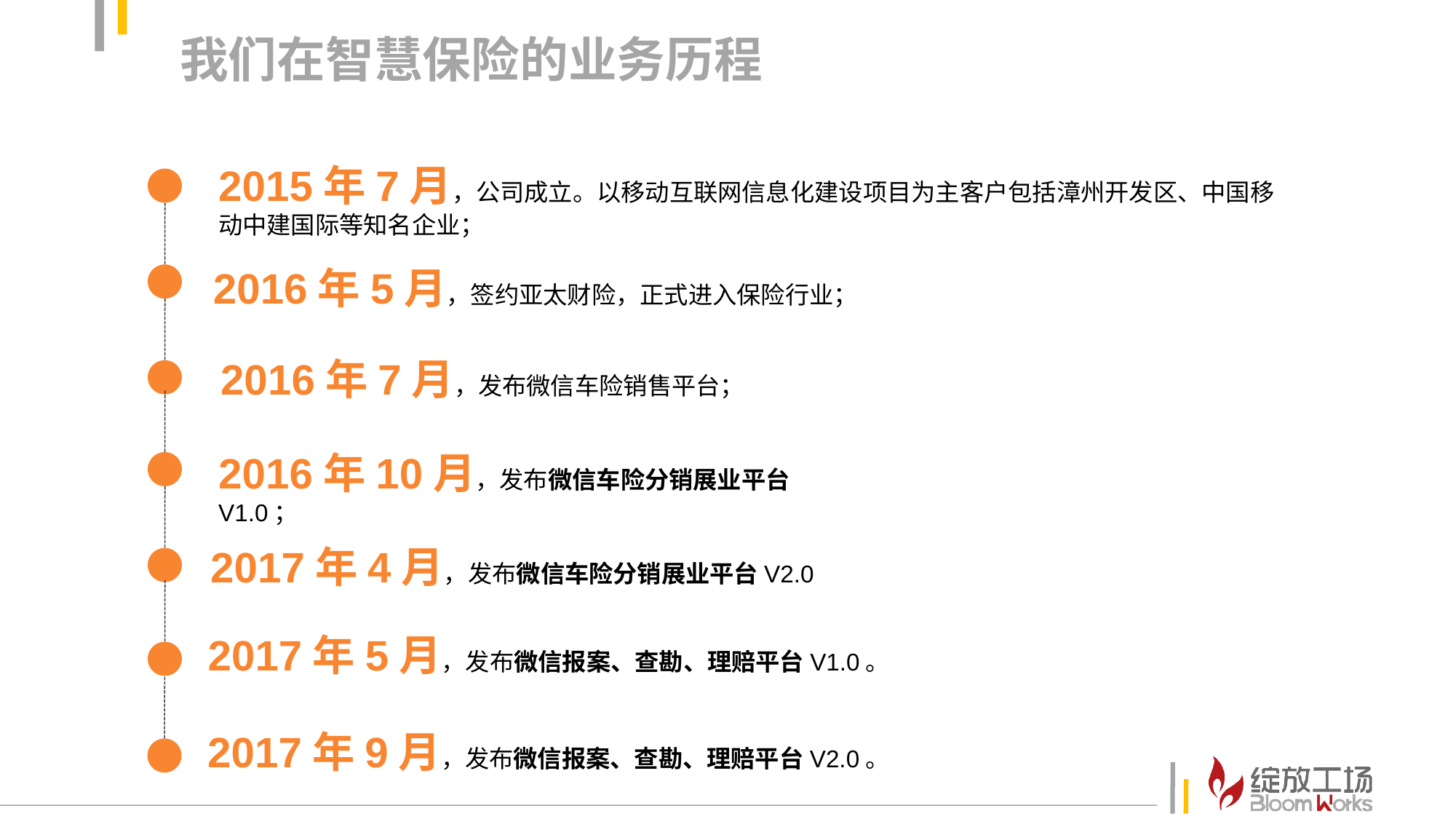

我们在智慧保险的业务历程
2015年7月，公司成立。以移动互联网信息化建设项目为主客户包括漳州开发区、中国移动中建国际等知名企业；

2016年5月，签约亚太财险，正式进入保险行业；

2016年7月，发布微信车险销售平台；

2016年10月，发布微信车险分销展业平台V1.0；

2017年4月，发布微信车险分销展业平台V2.0

2017年5月，发布微信报案、查勘、理赔平台V1.0。

2017年9月，发布微信报案、查勘、理赔平台V2.0。